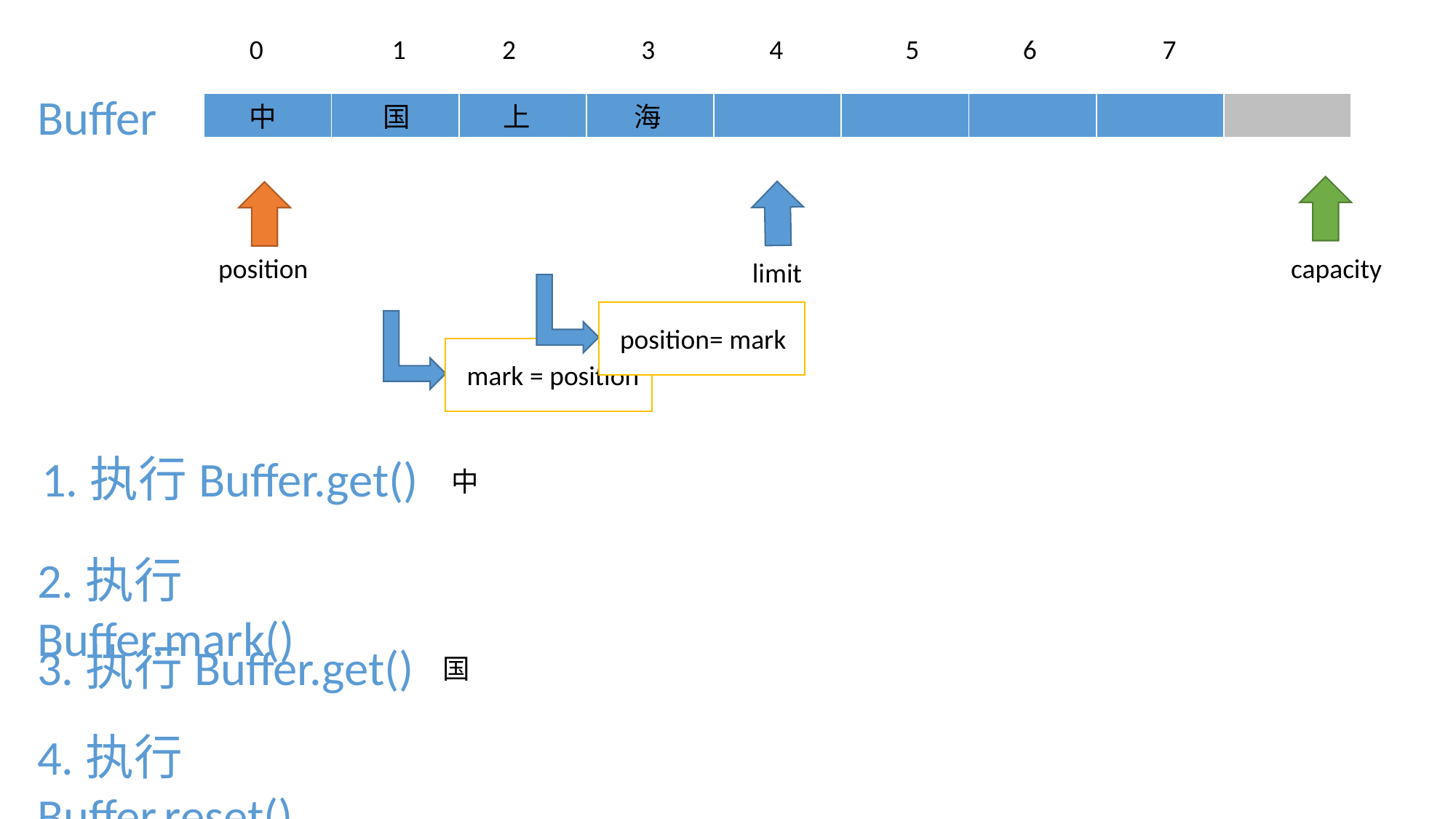

0
1
2
3
4
5
6
7
Buffer
|  |  |  |  |  |  |  |  |  |
| --- | --- | --- | --- | --- | --- | --- | --- | --- |
中
国
上
海

capacity

limit

position

position= mark

mark = position
1.执行Buffer.get()
中
2.执行Buffer.mark()
3.执行Buffer.get()
国
4.执行Buffer.reset()